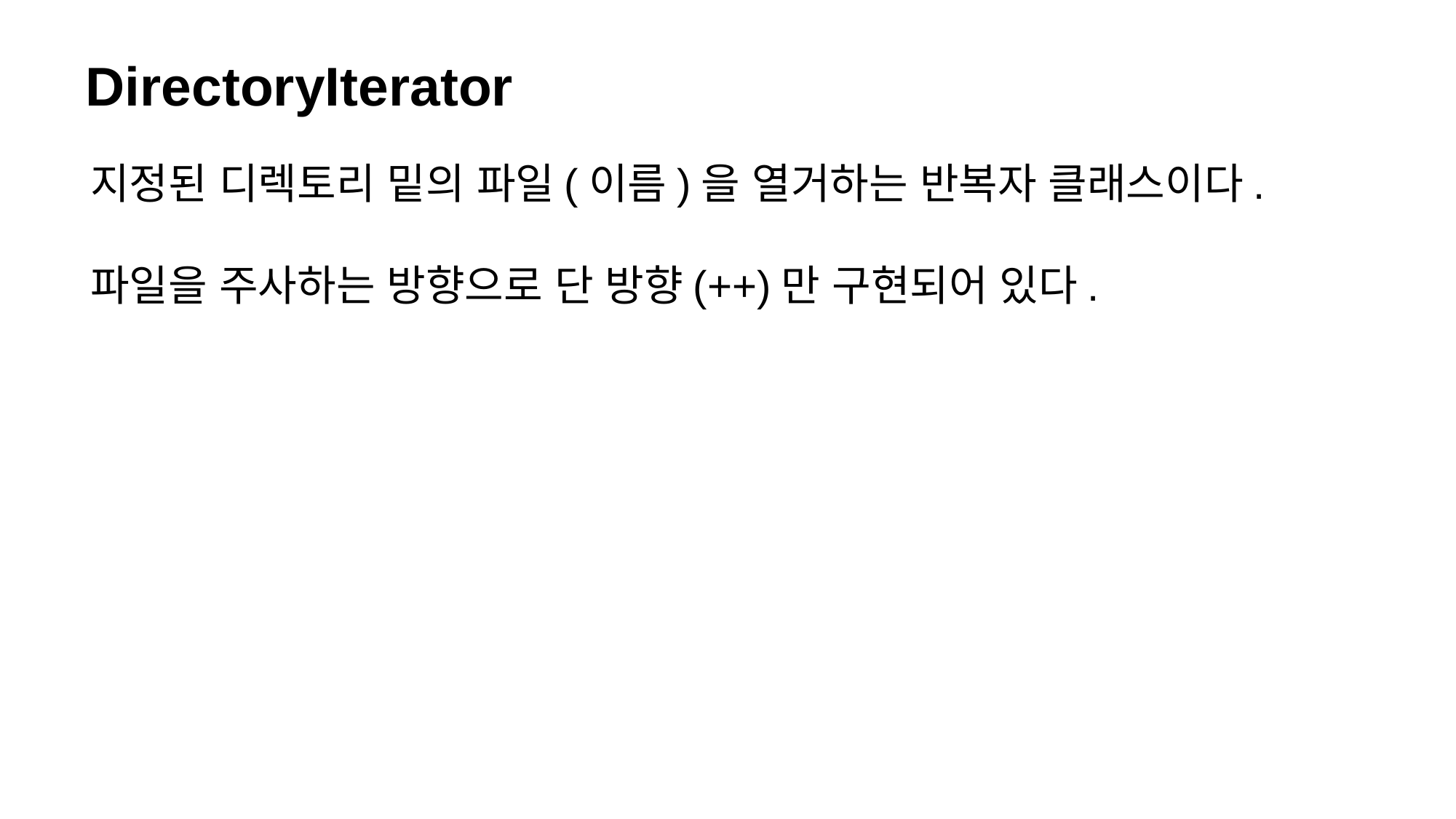

DirectoryIterator
지정된 디렉토리 밑의 파일(이름)을 열거하는 반복자 클래스이다.

파일을 주사하는 방향으로 단 방향(++)만 구현되어 있다.